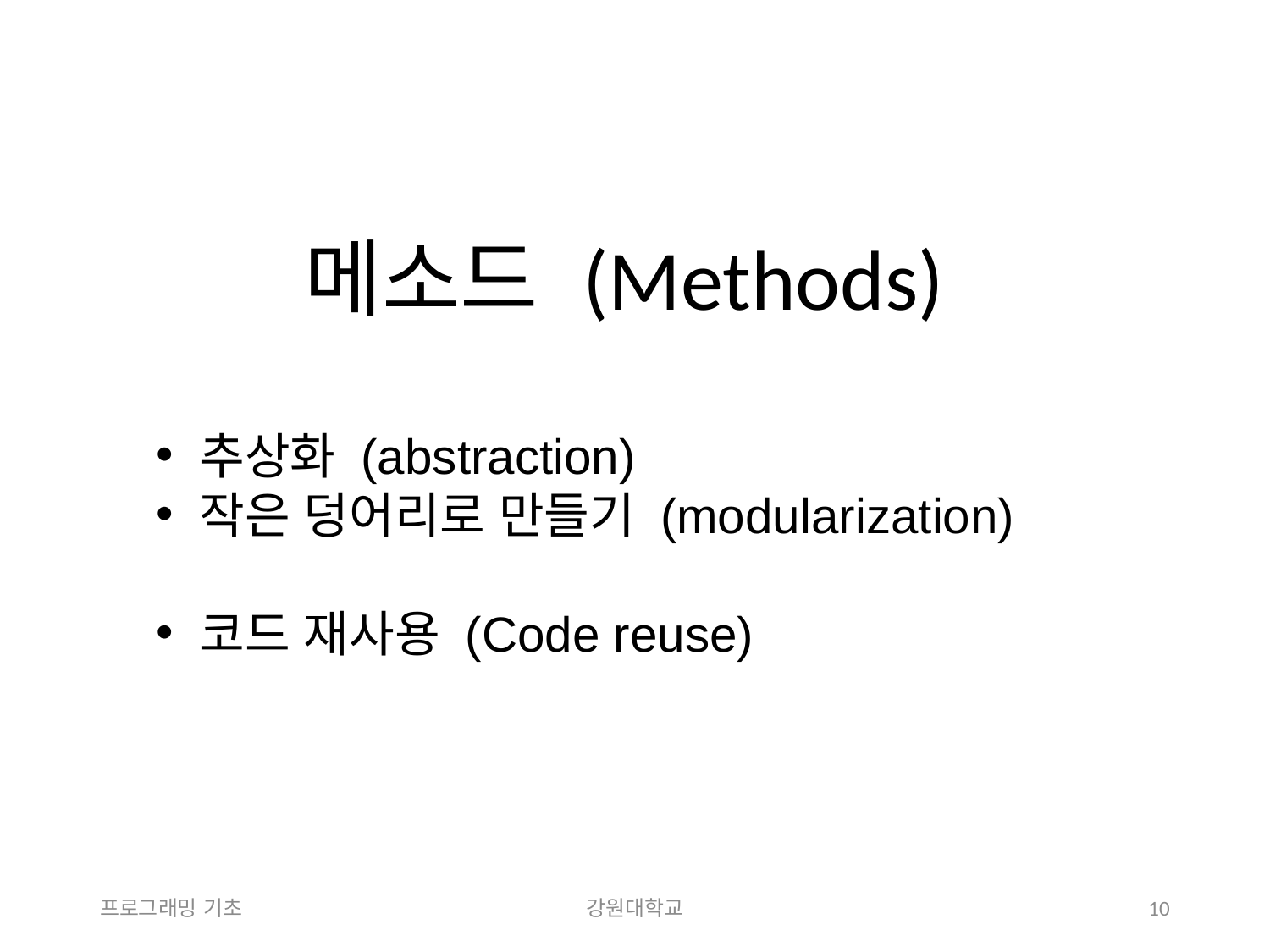

# 메소드 (Methods)
추상화 (abstraction)
작은 덩어리로 만들기 (modularization)

코드 재사용 (Code reuse)

프로그래밍 기초
강원대학교
10